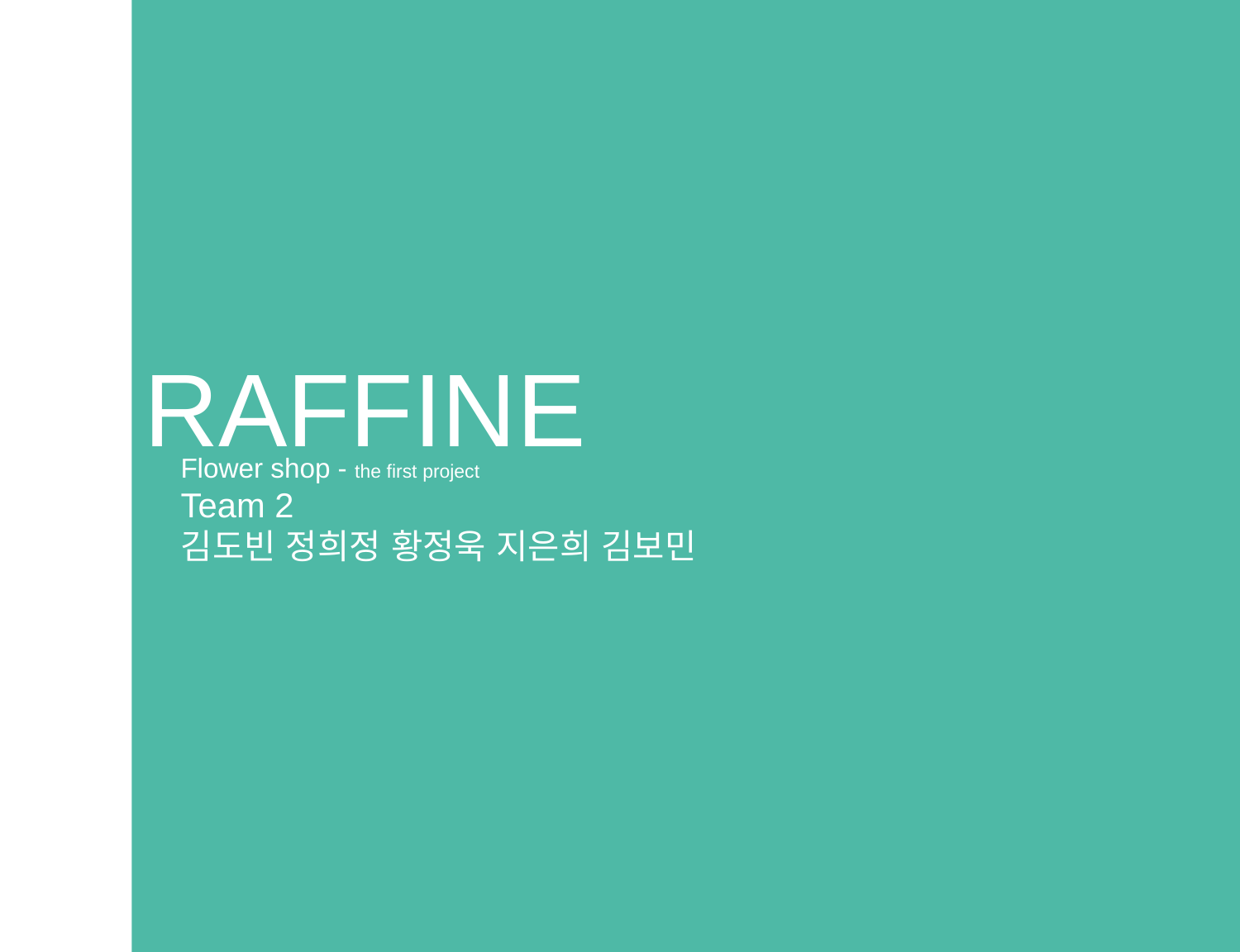

RAFFINE
Flower shop - the first project
Team 2
김도빈 정희정 황정욱 지은희 김보민